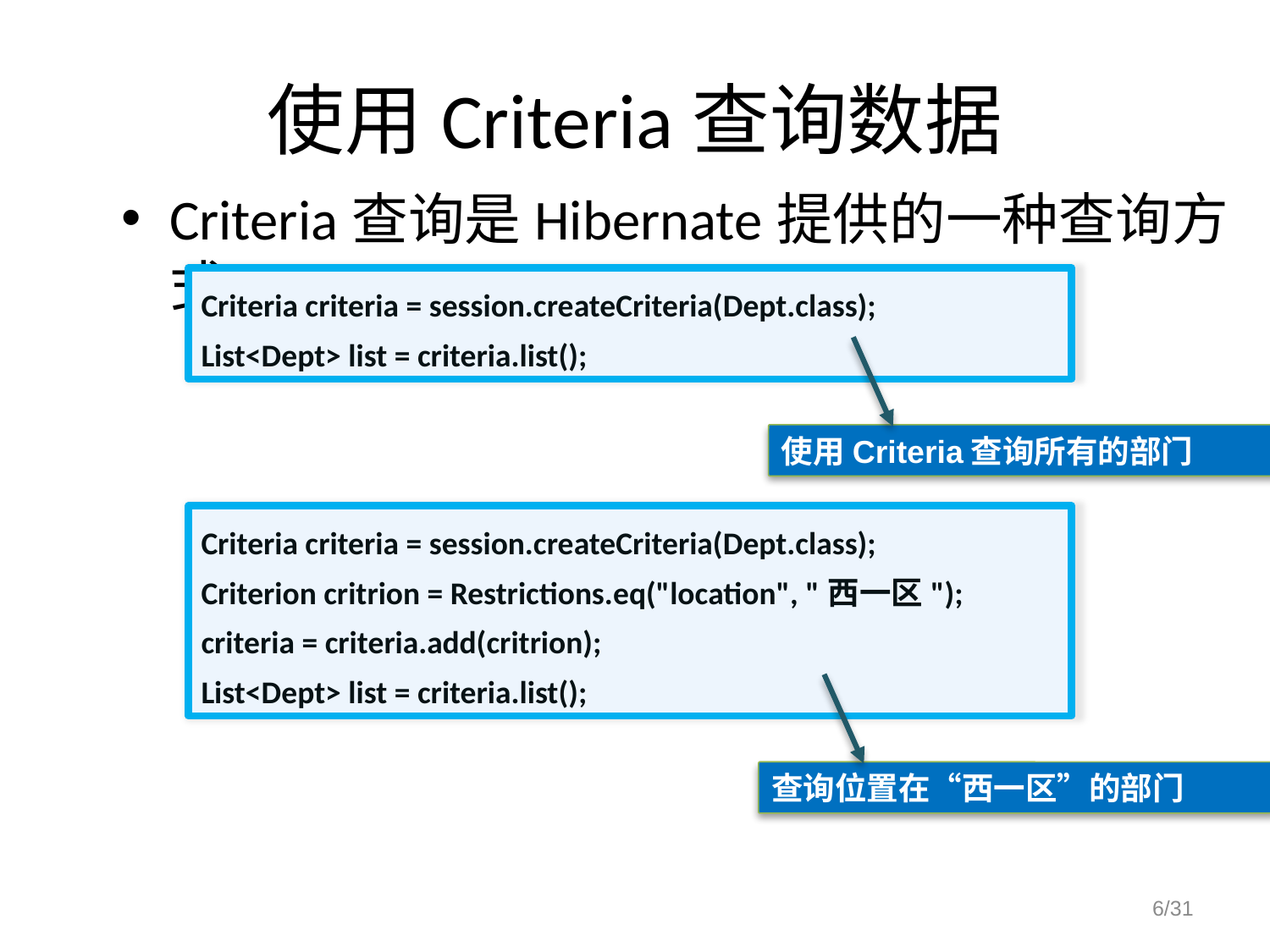

# 使用Criteria查询数据
Criteria查询是Hibernate提供的一种查询方式
Criteria criteria = session.createCriteria(Dept.class);
List<Dept> list = criteria.list();
使用Criteria查询所有的部门
Criteria criteria = session.createCriteria(Dept.class);
Criterion critrion = Restrictions.eq("location", "西一区");
criteria = criteria.add(critrion);
List<Dept> list = criteria.list();
查询位置在“西一区”的部门
6/31